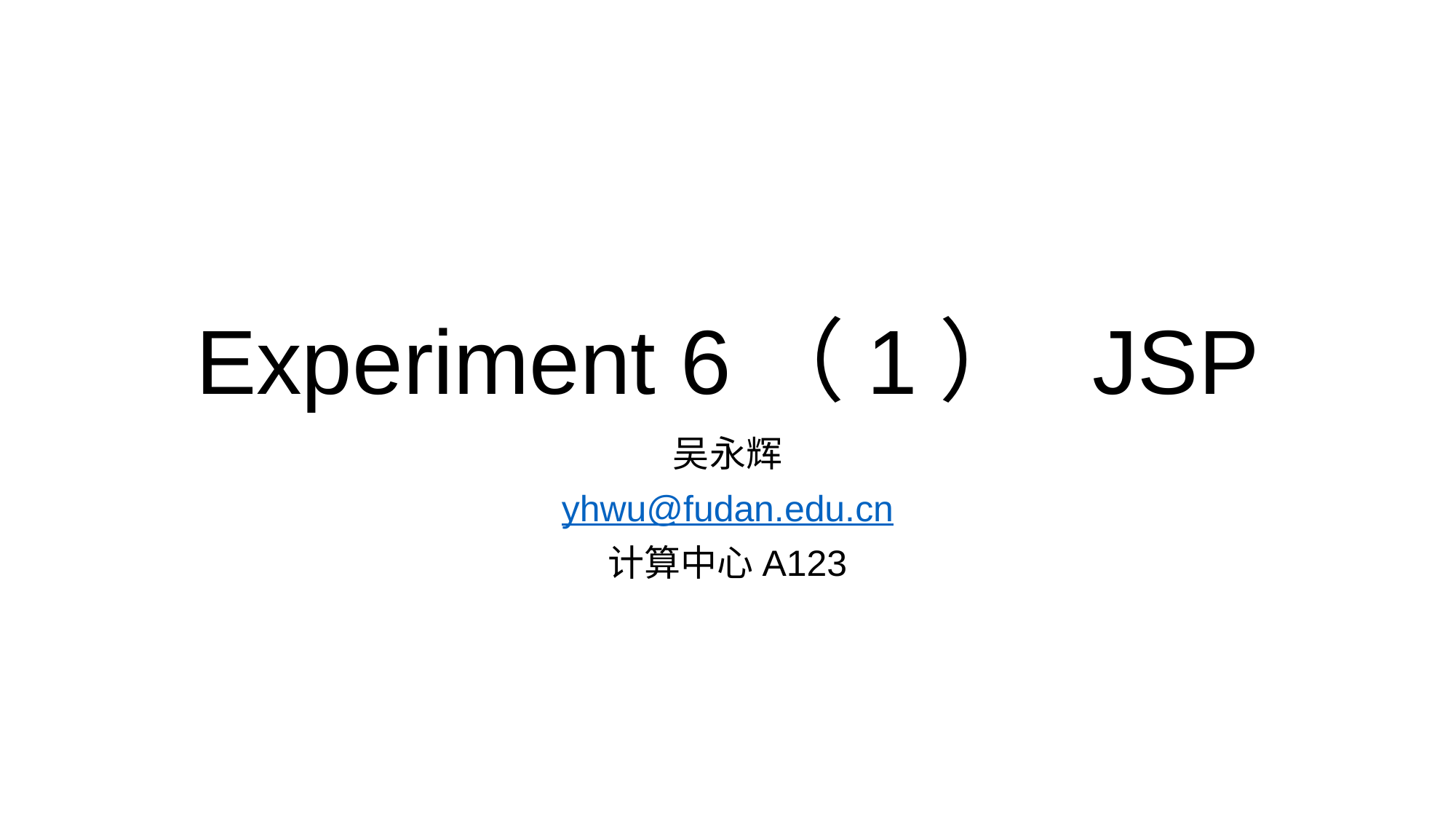

# Experiment 6（1）  JSP
吴永辉
yhwu@fudan.edu.cn
计算中心A123